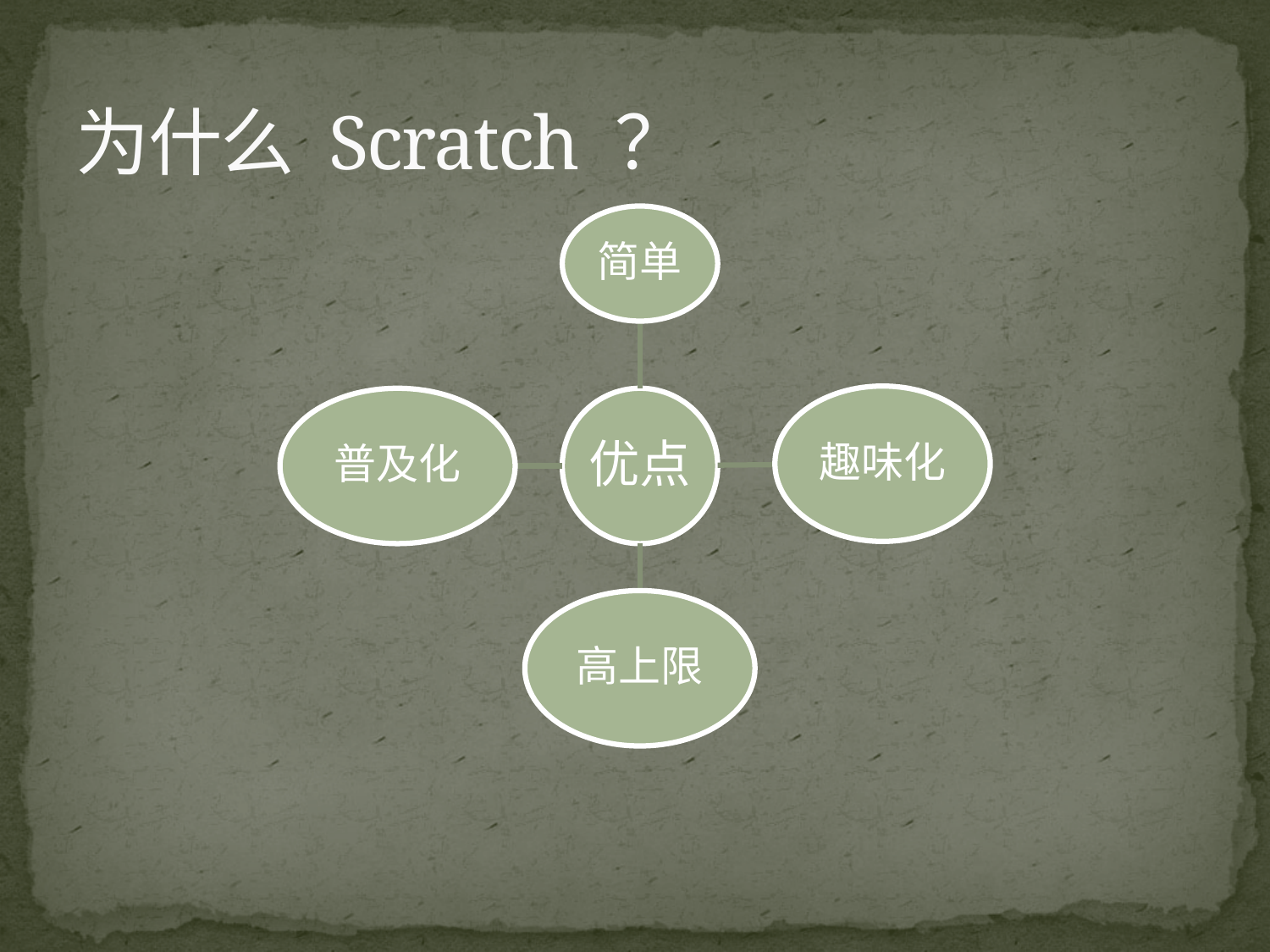

# 为什么 Scratch ？
优点

简单

趣味化

高上限

普及化